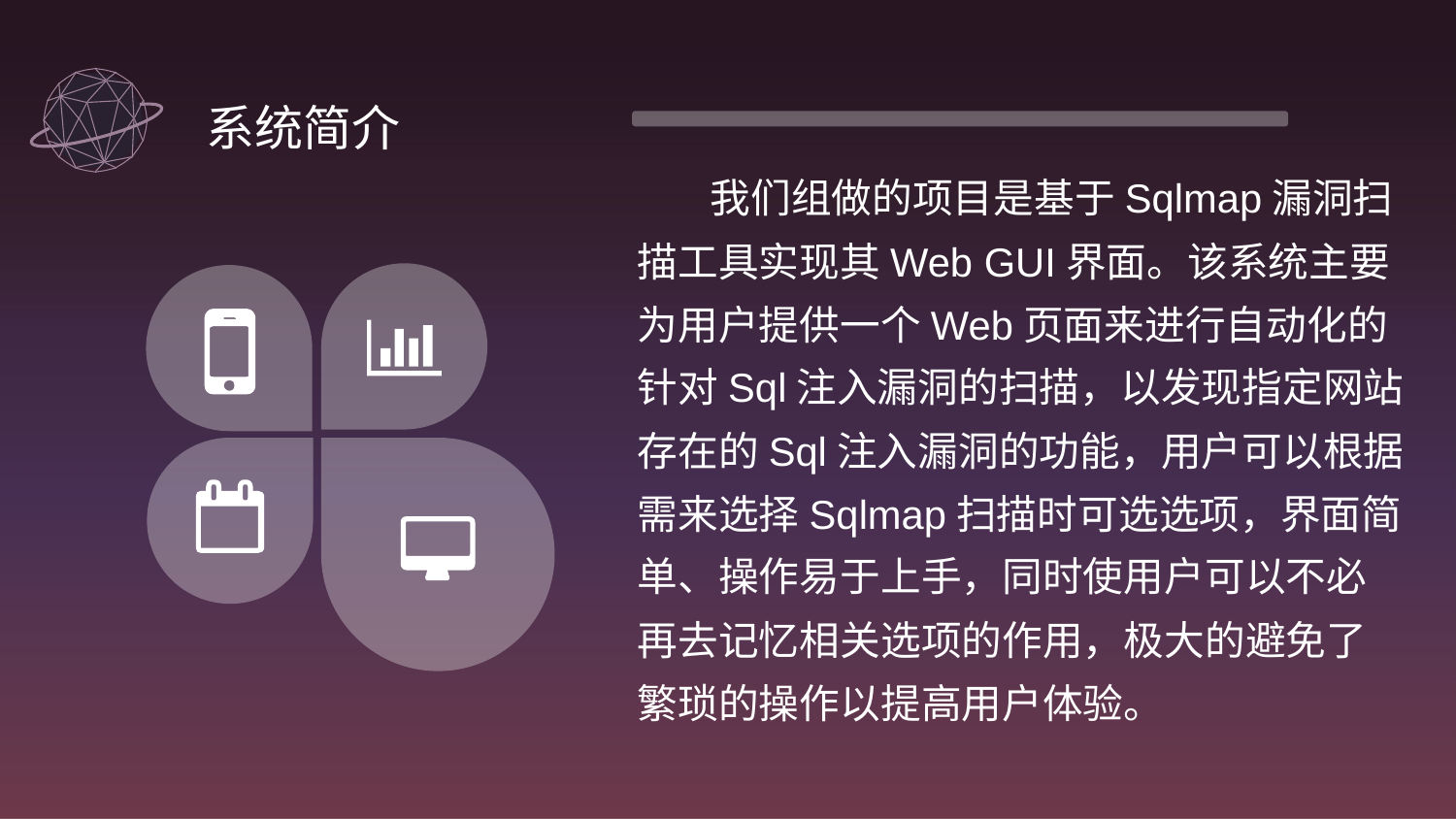

系统简介

       我们组做的项目是基于Sqlmap漏洞扫描工具实现其Web GUI界面。该系统主要为用户提供一个Web页面来进行自动化的针对Sql注入漏洞的扫描，以发现指定网站存在的Sql注入漏洞的功能，用户可以根据需来选择Sqlmap扫描时可选选项，界面简单、操作易于上手，同时使用户可以不必再去记忆相关选项的作用，极大的避免了繁琐的操作以提高用户体验。